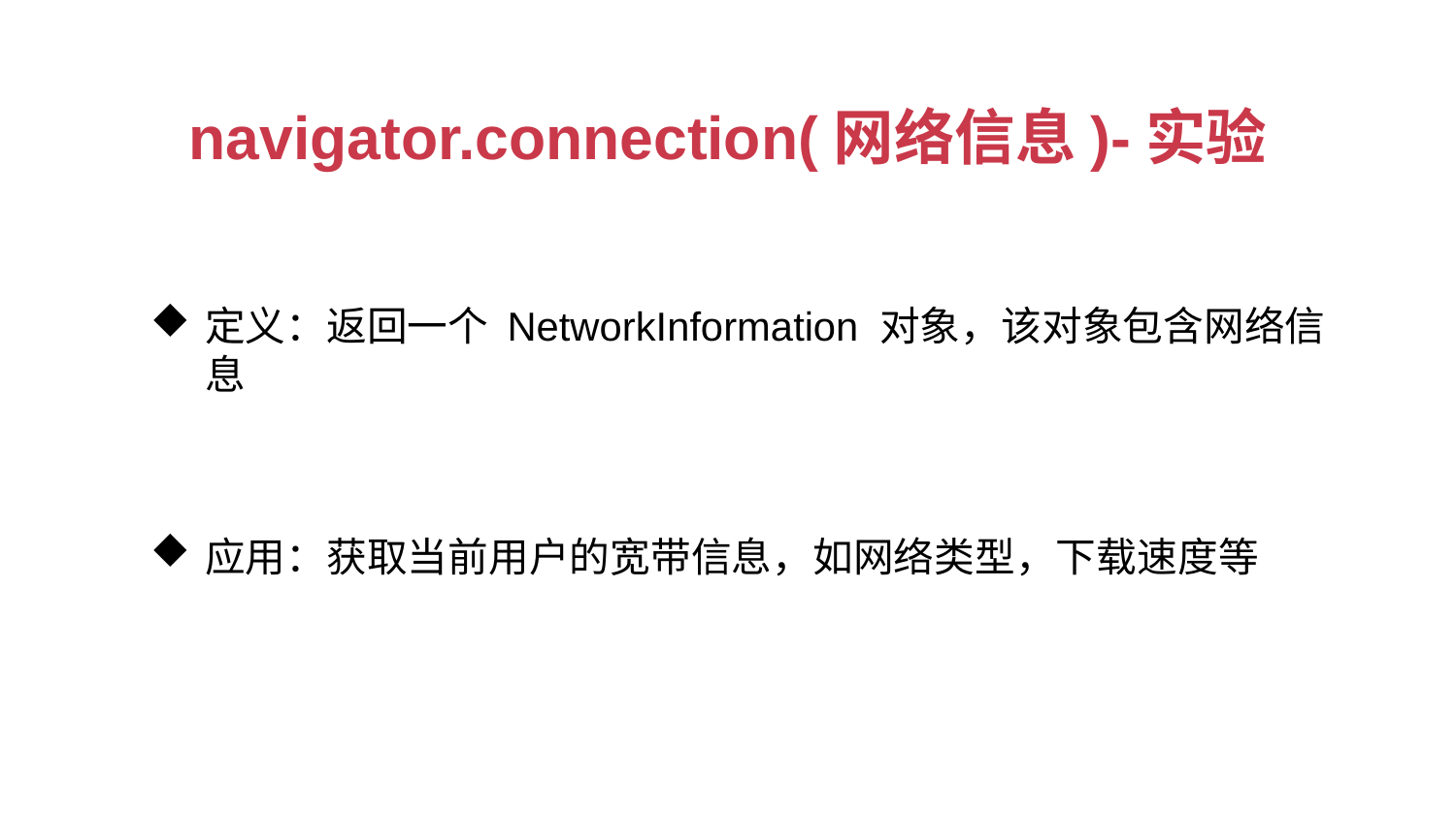

navigator.connection(网络信息)-实验
定义：返回一个 NetworkInformation 对象，该对象包含网络信息
应用：获取当前用户的宽带信息，如网络类型，下载速度等